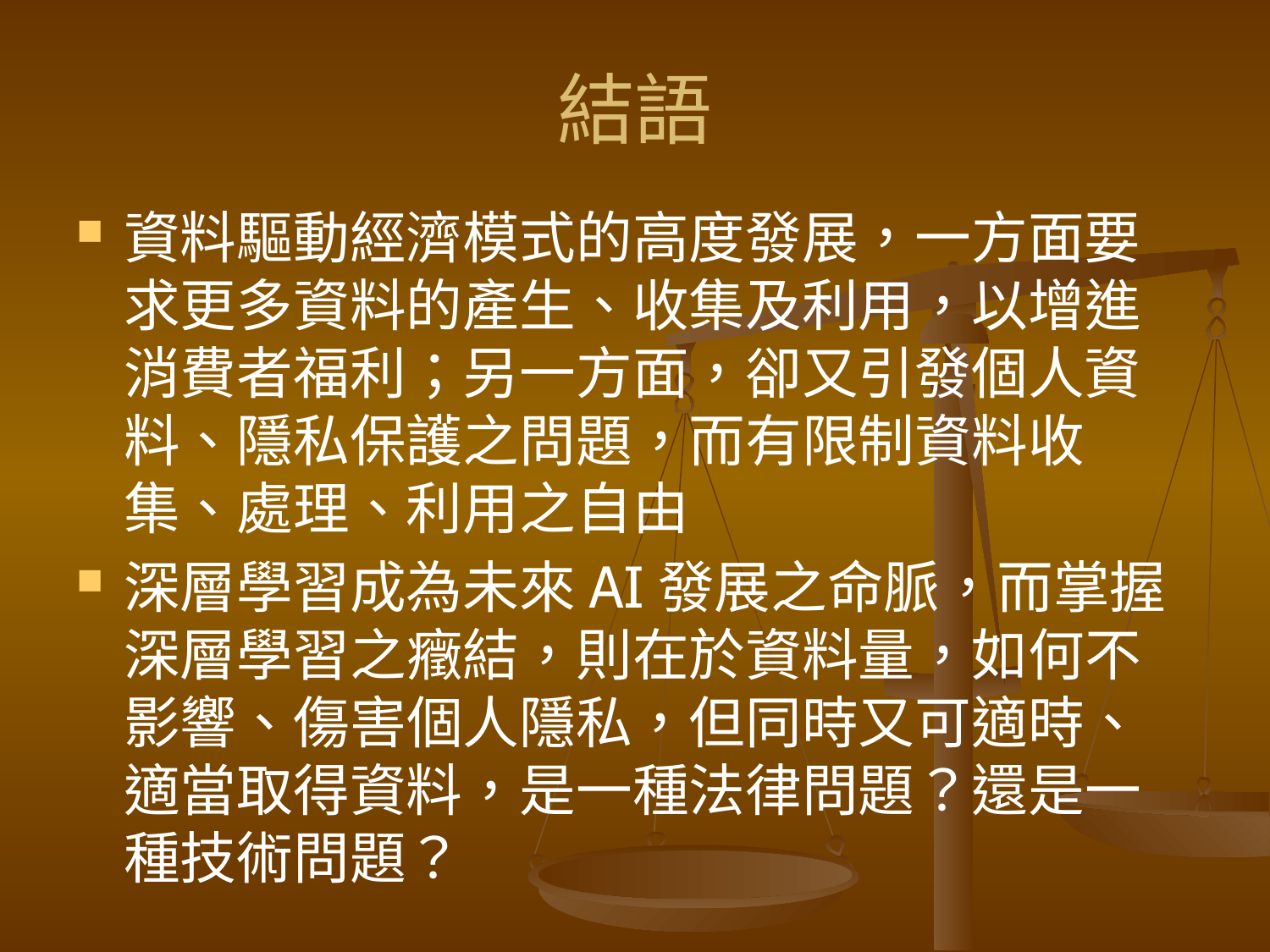

# 結語
資料驅動經濟模式的高度發展，一方面要求更多資料的產生、收集及利用，以增進消費者福利；另一方面，卻又引發個人資料、隱私保護之問題，而有限制資料收集、處理、利用之自由
深層學習成為未來AI發展之命脈，而掌握深層學習之癥結，則在於資料量，如何不影響、傷害個人隱私，但同時又可適時、適當取得資料，是一種法律問題？還是一種技術問題？